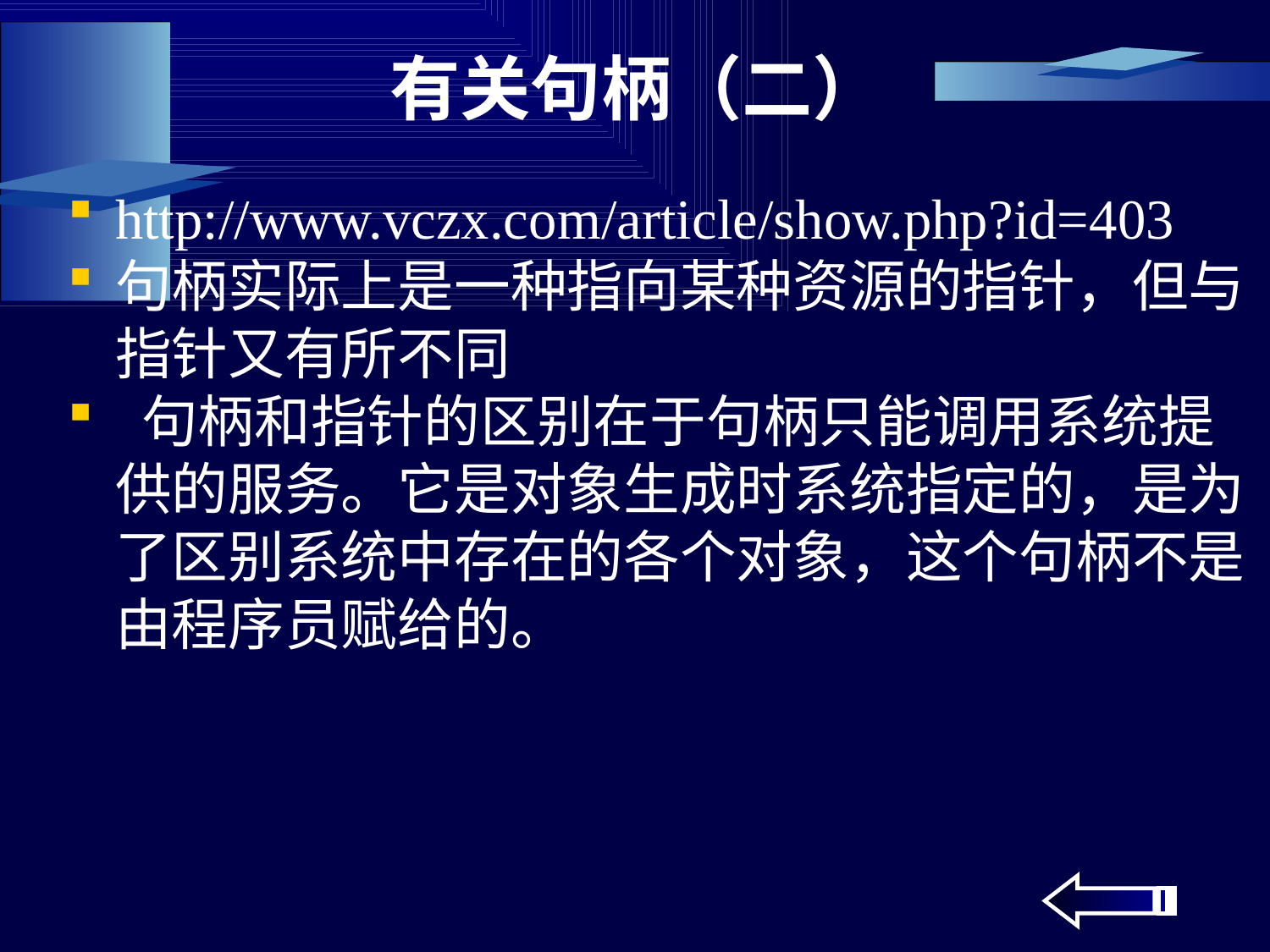

# 有关句柄（二）
http://www.vczx.com/article/show.php?id=403
句柄实际上是一种指向某种资源的指针，但与指针又有所不同
 句柄和指针的区别在于句柄只能调用系统提供的服务。它是对象生成时系统指定的，是为了区别系统中存在的各个对象，这个句柄不是由程序员赋给的。